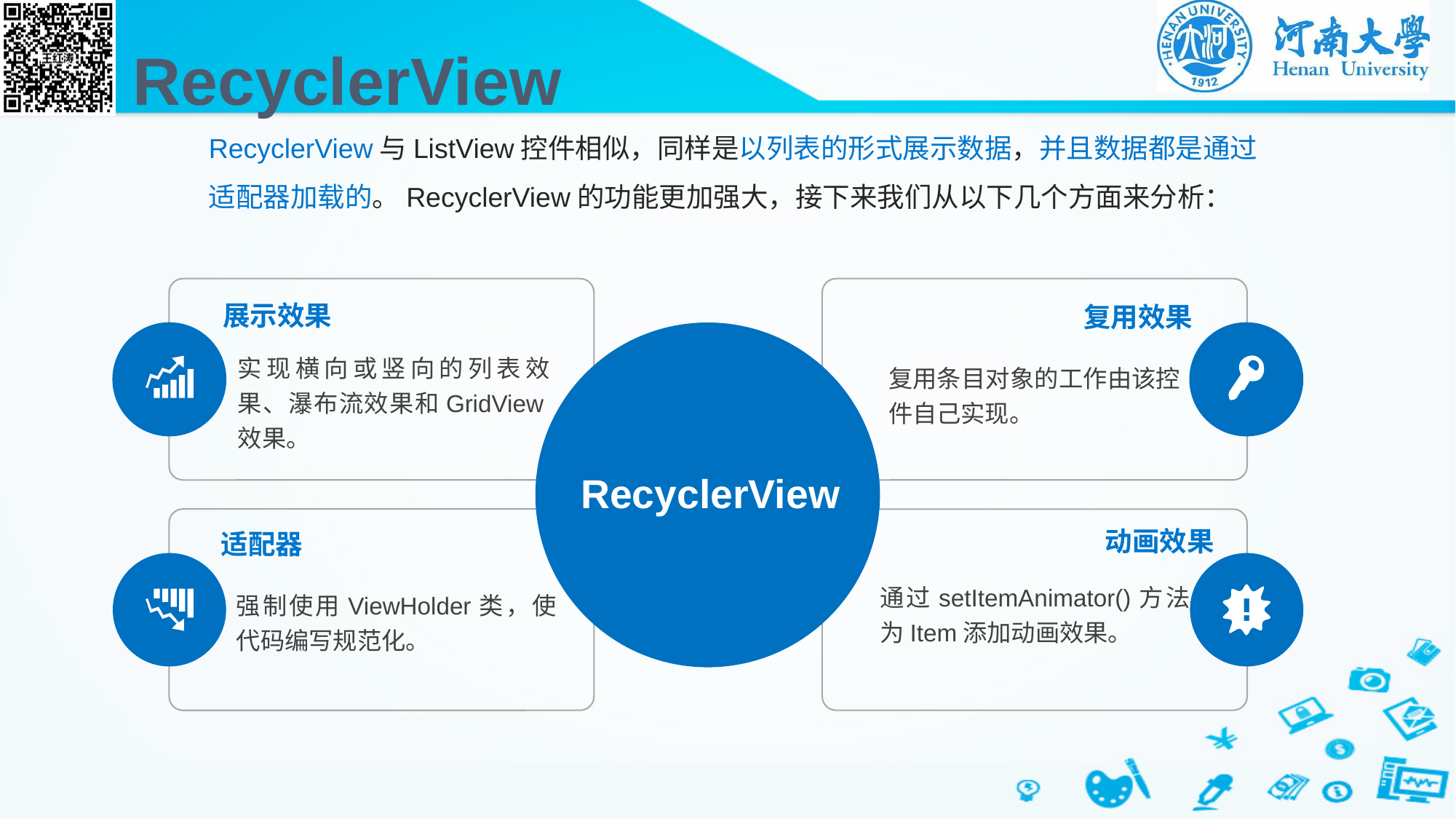

# RecyclerView
RecyclerView与ListView控件相似，同样是以列表的形式展示数据，并且数据都是通过适配器加载的。RecyclerView的功能更加强大，接下来我们从以下几个方面来分析：

展示效果
复用效果

实现横向或竖向的列表效果、瀑布流效果和GridView效果。
复用条目对象的工作由该控件自己实现。
RecyclerView

动画效果
适配器

通过setItemAnimator()方法为Item添加动画效果。

强制使用ViewHolder类，使代码编写规范化。